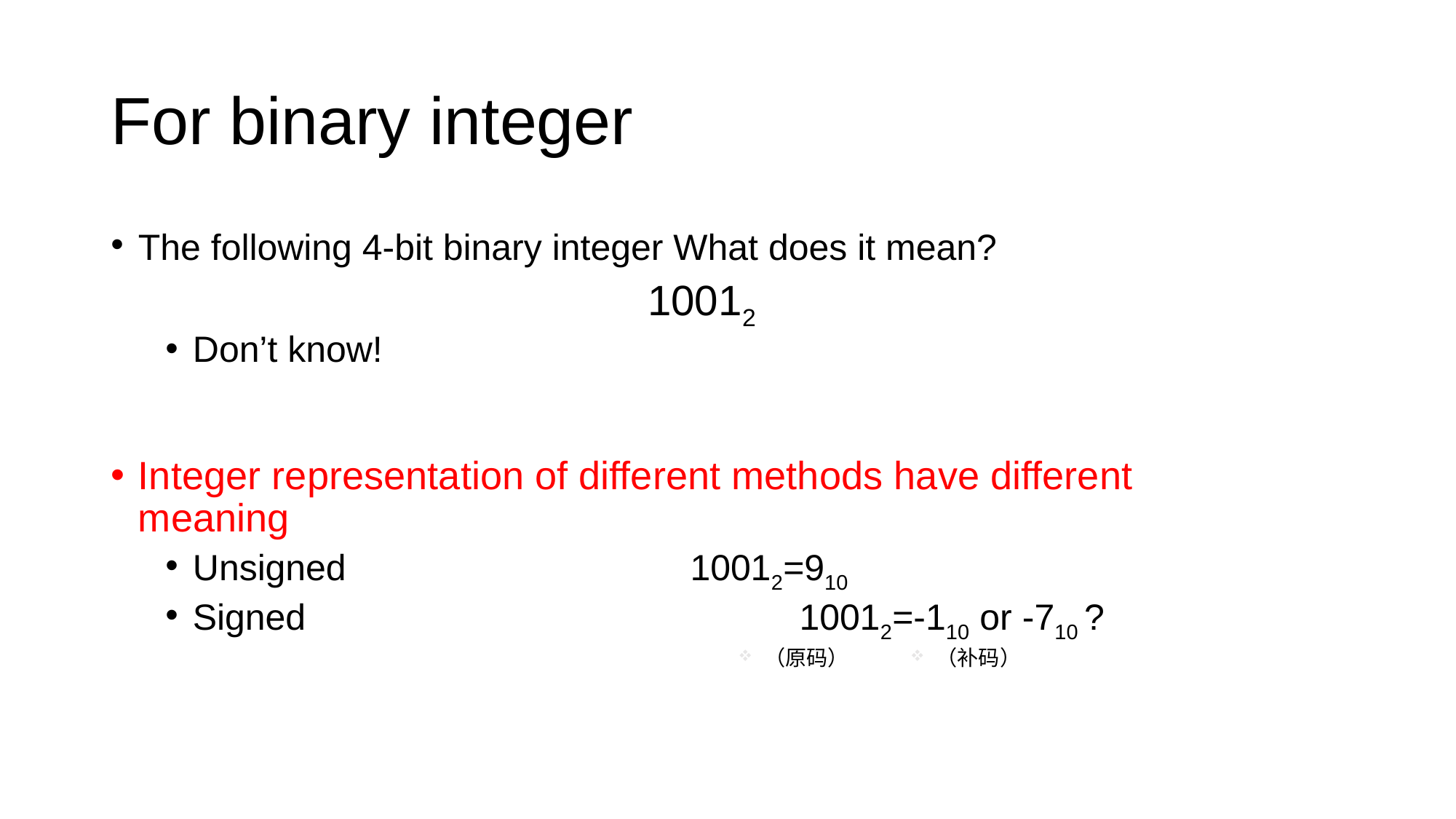

# For binary integer
The following 4-bit binary integer What does it mean?
10012
Don’t know!

Integer representation of different methods have different meaning
Unsigned 			      10012=910
Signed				      10012=-110 or -710 ?

（原码）
（补码）